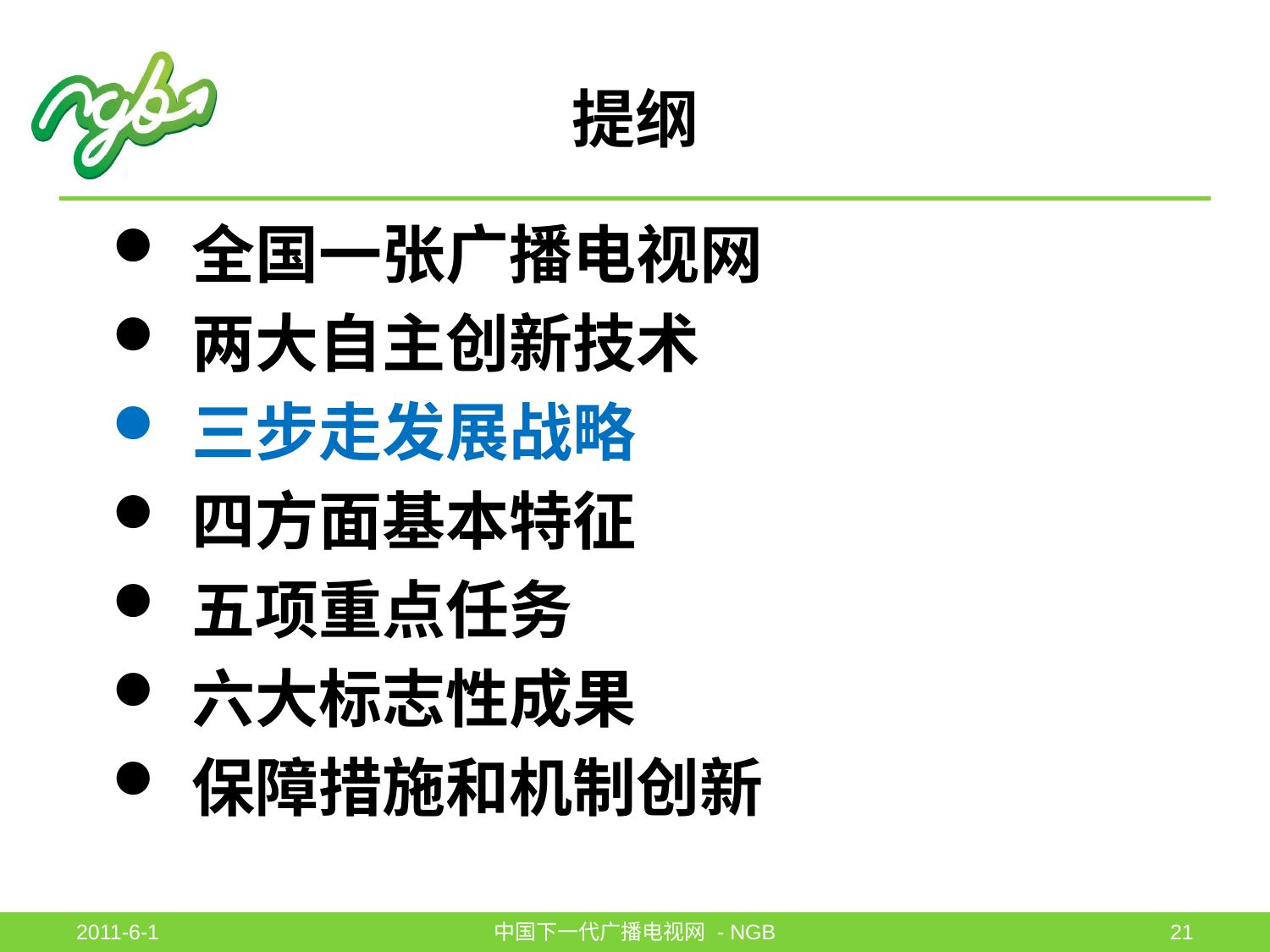

# 提纲
全国一张广播电视网
两大自主创新技术
三步走发展战略
四方面基本特征
五项重点任务
六大标志性成果
保障措施和机制创新
2011-6-1
中国下一代广播电视网 - NGB
21